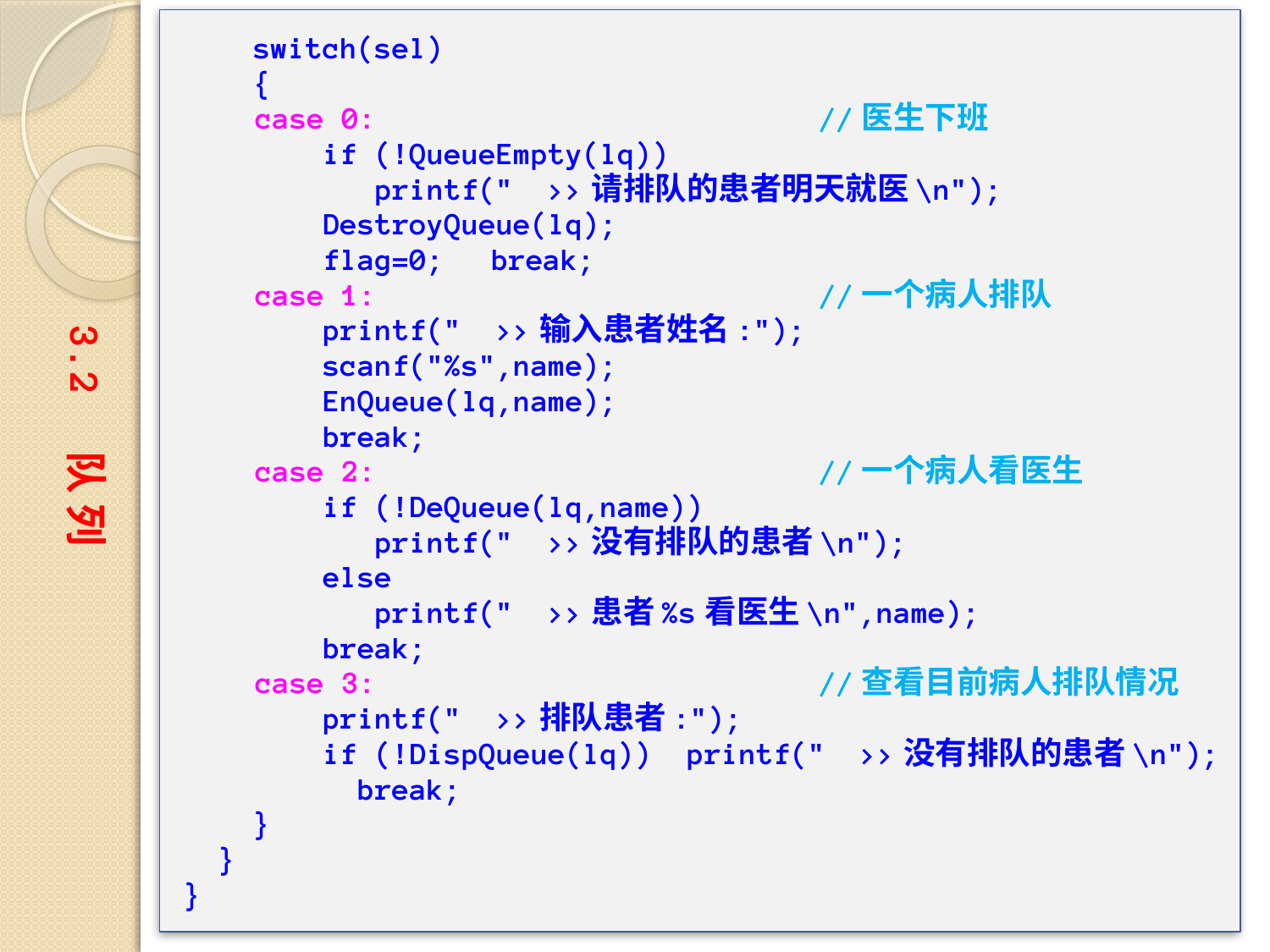

switch(sel)
    {
　　case 0:				//医生下班
        if (!QueueEmpty(lq))
           printf("  >>请排队的患者明天就医\n");
        DestroyQueue(lq);
        flag=0;　break;
　　case 1:				//一个病人排队
        printf("  >>输入患者姓名:");
        scanf("%s",name);
        EnQueue(lq,name);
        break;
　　case 2:				//一个病人看医生
        if (!DeQueue(lq,name))
           printf("  >>没有排队的患者\n");
        else
           printf("  >>患者%s看医生\n",name);
        break;
　　case 3:				//查看目前病人排队情况
        printf("  >>排队患者:");
        if (!DispQueue(lq))  printf("  >>没有排队的患者\n");
          break;
    }
  }
}
3.2  队 列